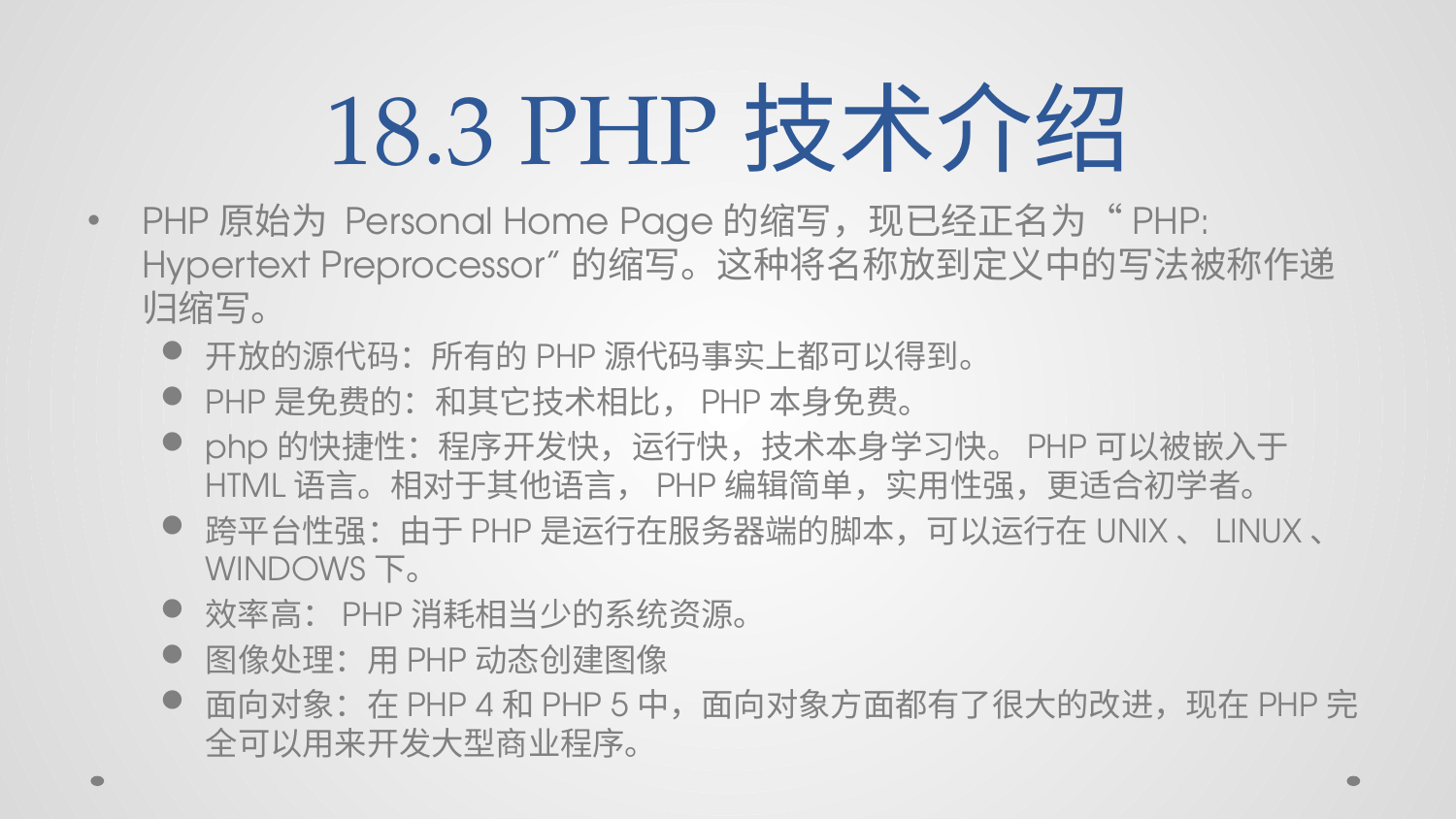

# 18.3 PHP技术介绍
PHP原始为 Personal Home Page的缩写，现已经正名为“PHP: Hypertext Preprocessor”的缩写。这种将名称放到定义中的写法被称作递归缩写。
开放的源代码：所有的PHP源代码事实上都可以得到。
PHP是免费的：和其它技术相比，PHP本身免费。
php的快捷性：程序开发快，运行快，技术本身学习快。PHP可以被嵌入于HTML语言。相对于其他语言，PHP编辑简单，实用性强，更适合初学者。
跨平台性强：由于PHP是运行在服务器端的脚本，可以运行在UNIX、LINUX、WINDOWS下。
效率高：PHP消耗相当少的系统资源。
图像处理：用PHP动态创建图像
面向对象：在PHP 4和PHP 5中，面向对象方面都有了很大的改进，现在PHP完全可以用来开发大型商业程序。